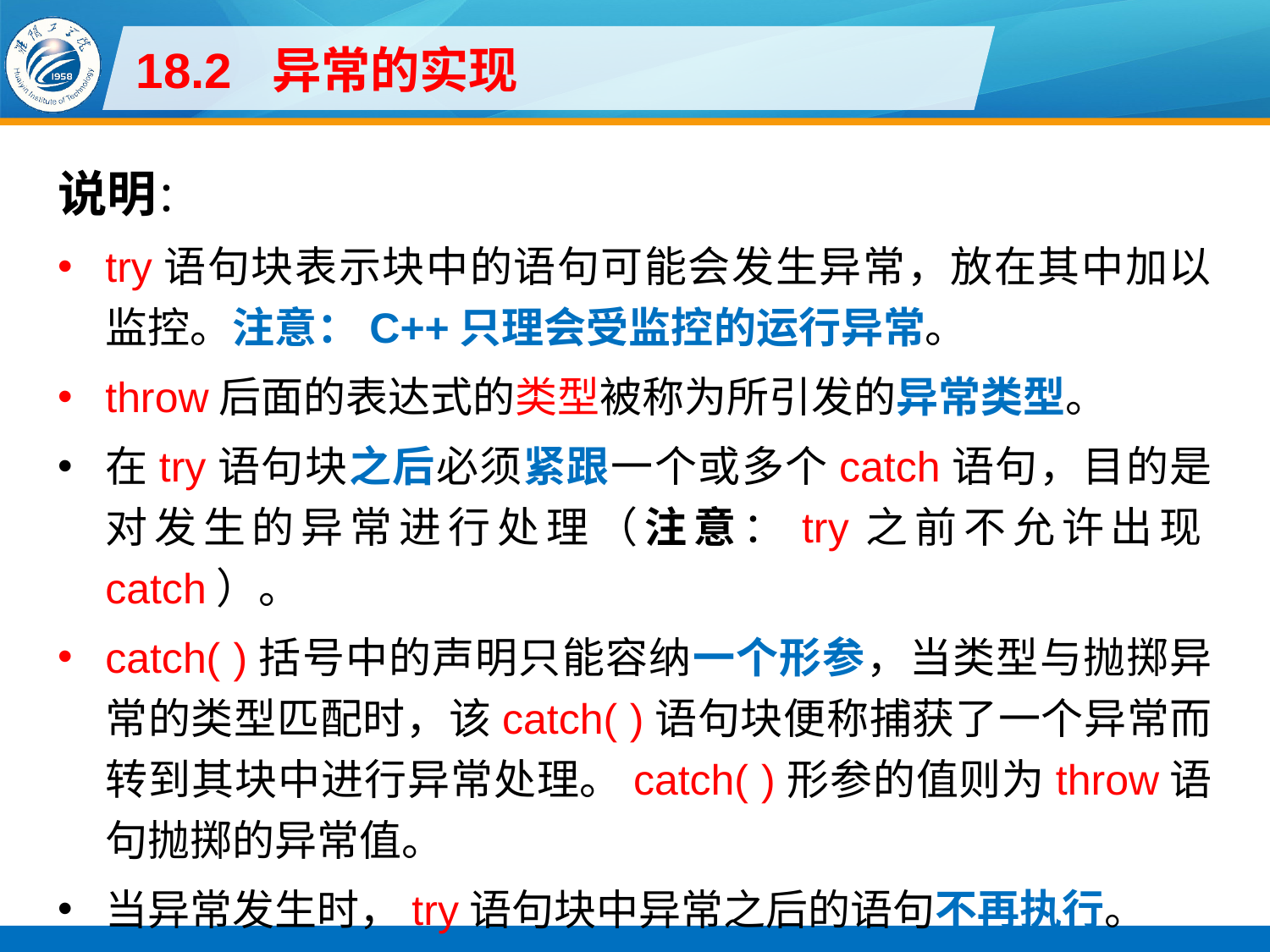

# 18.2  异常的实现
说明：
try语句块表示块中的语句可能会发生异常，放在其中加以监控。注意：C++只理会受监控的运行异常。
throw后面的表达式的类型被称为所引发的异常类型。
在try语句块之后必须紧跟一个或多个catch语句，目的是对发生的异常进行处理（注意：try之前不允许出现catch）。
catch( )括号中的声明只能容纳一个形参，当类型与抛掷异常的类型匹配时，该catch( )语句块便称捕获了一个异常而转到其块中进行异常处理。catch( )形参的值则为throw语句抛掷的异常值。
当异常发生时，try语句块中异常之后的语句不再执行。